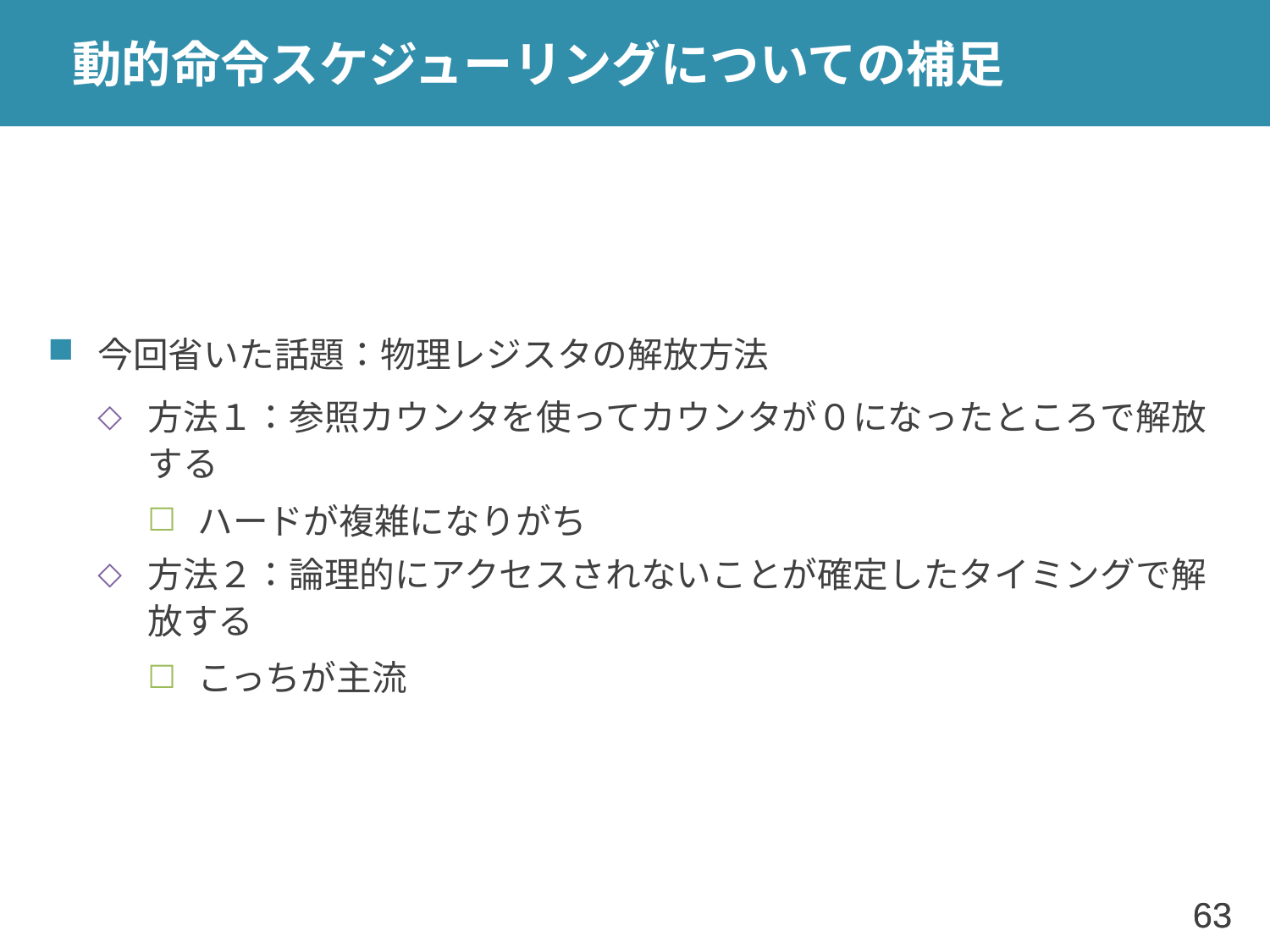

# 動的命令スケジューリングについての補足
今回省いた話題：物理レジスタの解放方法
方法１：参照カウンタを使ってカウンタが０になったところで解放する
ハードが複雑になりがち
方法２：論理的にアクセスされないことが確定したタイミングで解放する
こっちが主流